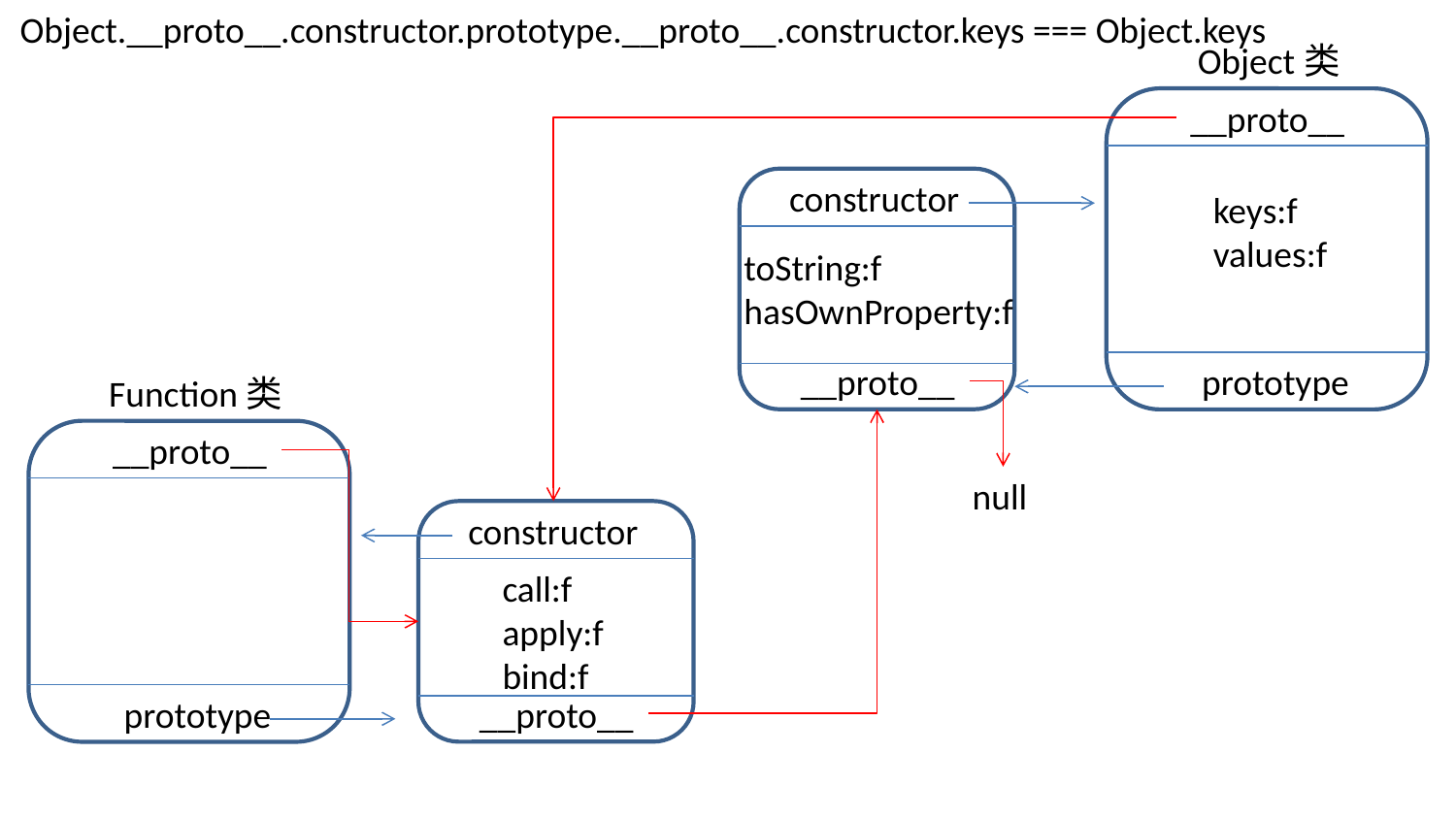

Object.__proto__.constructor.prototype.__proto__.constructor.keys === Object.keys
Object类

__proto__

constructor
keys:f
values:f
toString:f
hasOwnProperty:f
__proto__
prototype
Function类

__proto__
null

constructor
call:f
apply:f
bind:f
prototype
__proto__